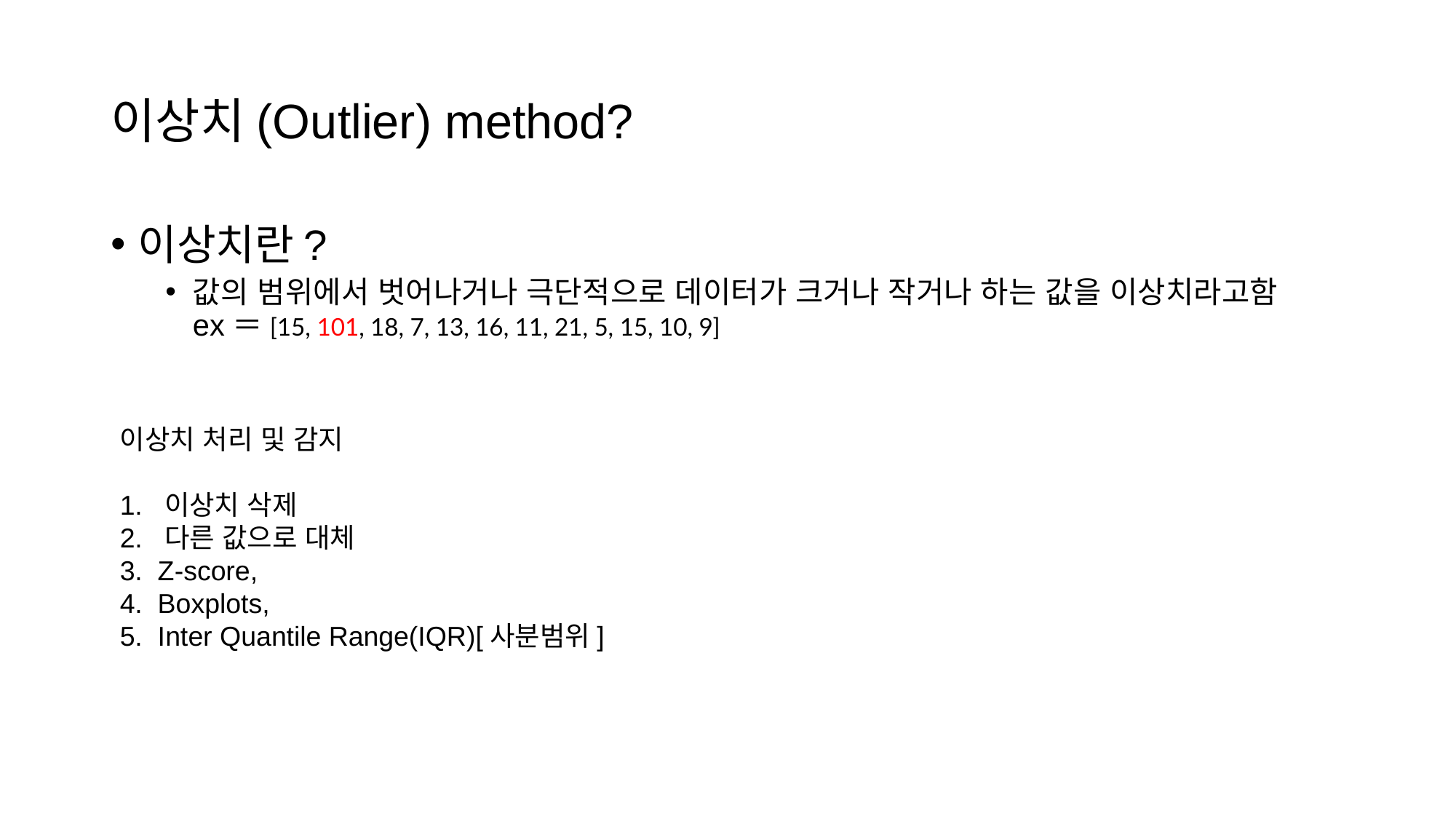

# 이상치(Outlier) method?
이상치란?
값의 범위에서 벗어나거나 극단적으로 데이터가 크거나 작거나 하는 값을 이상치라고함　ex＝[15, 101, 18, 7, 13, 16, 11, 21, 5, 15, 10, 9]
이상치 처리 및 감지

1.  이상치 삭제
2.  다른 값으로 대체
3.  Z-score,
4.  Boxplots,
5.  Inter Quantile Range(IQR)[사분범위]